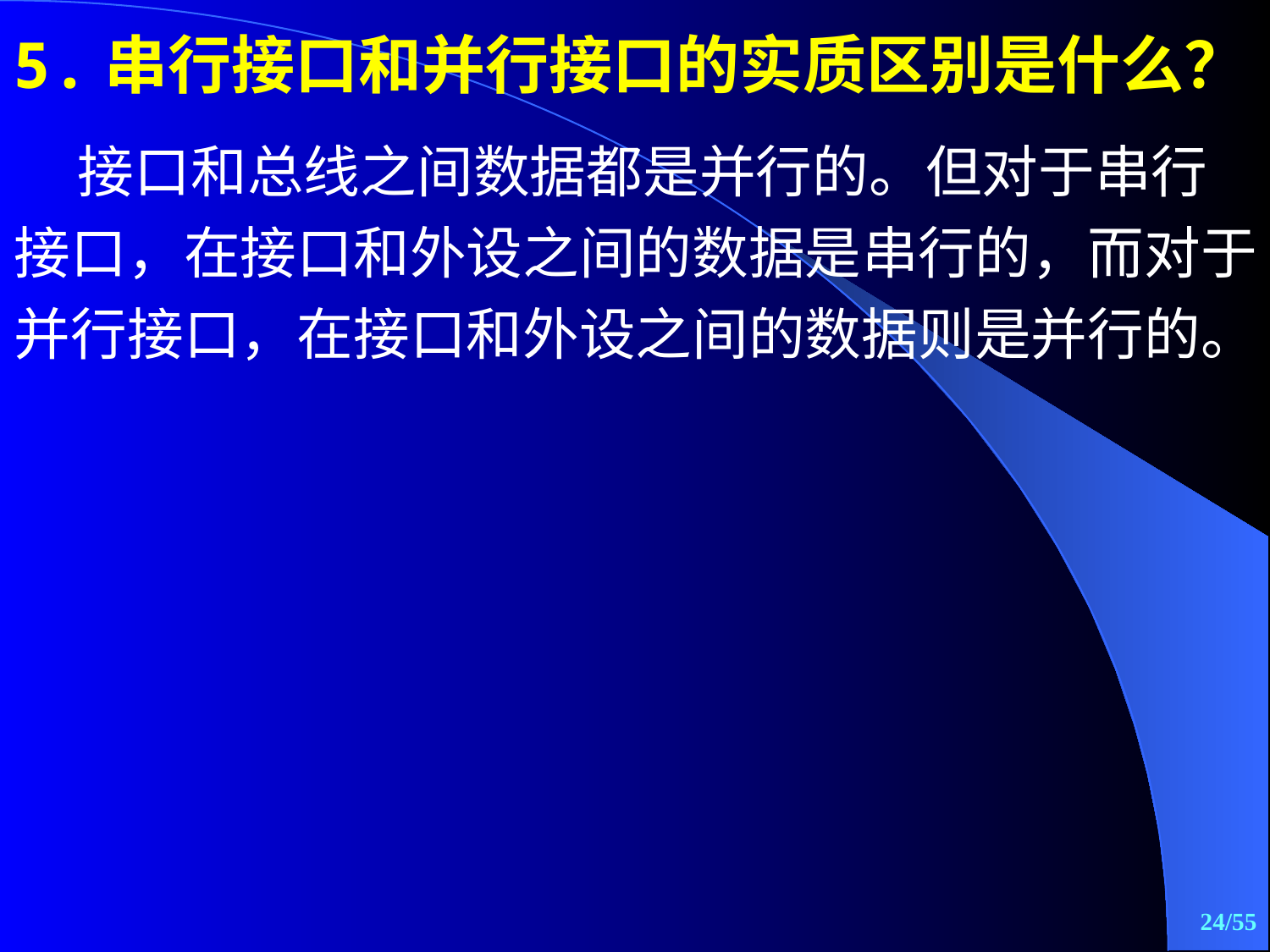

5.串行接口和并行接口的实质区别是什么？
接口和总线之间数据都是并行的。但对于串行接口，在接口和外设之间的数据是串行的，而对于并行接口，在接口和外设之间的数据则是并行的。
24/55